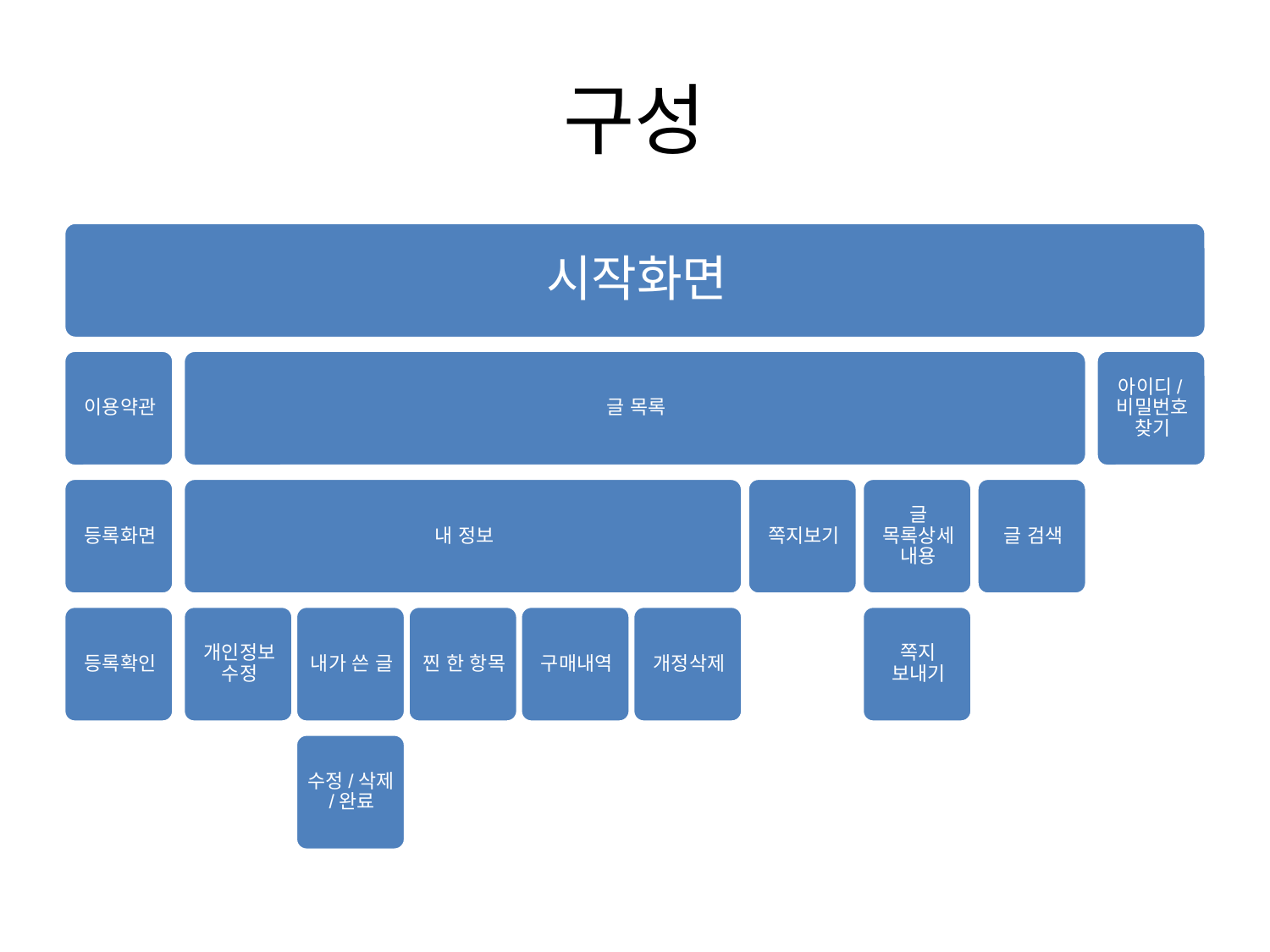

# 구성
시작화면
이용약관
등록화면
등록확인
글 목록
내 정보
개인정보수정
내가 쓴 글
수정/삭제/완료
찐 한 항목
구매내역
개정삭제
쪽지보기
글 목록상세내용
쪽지 보내기
글 검색
아이디/비밀번호 찾기